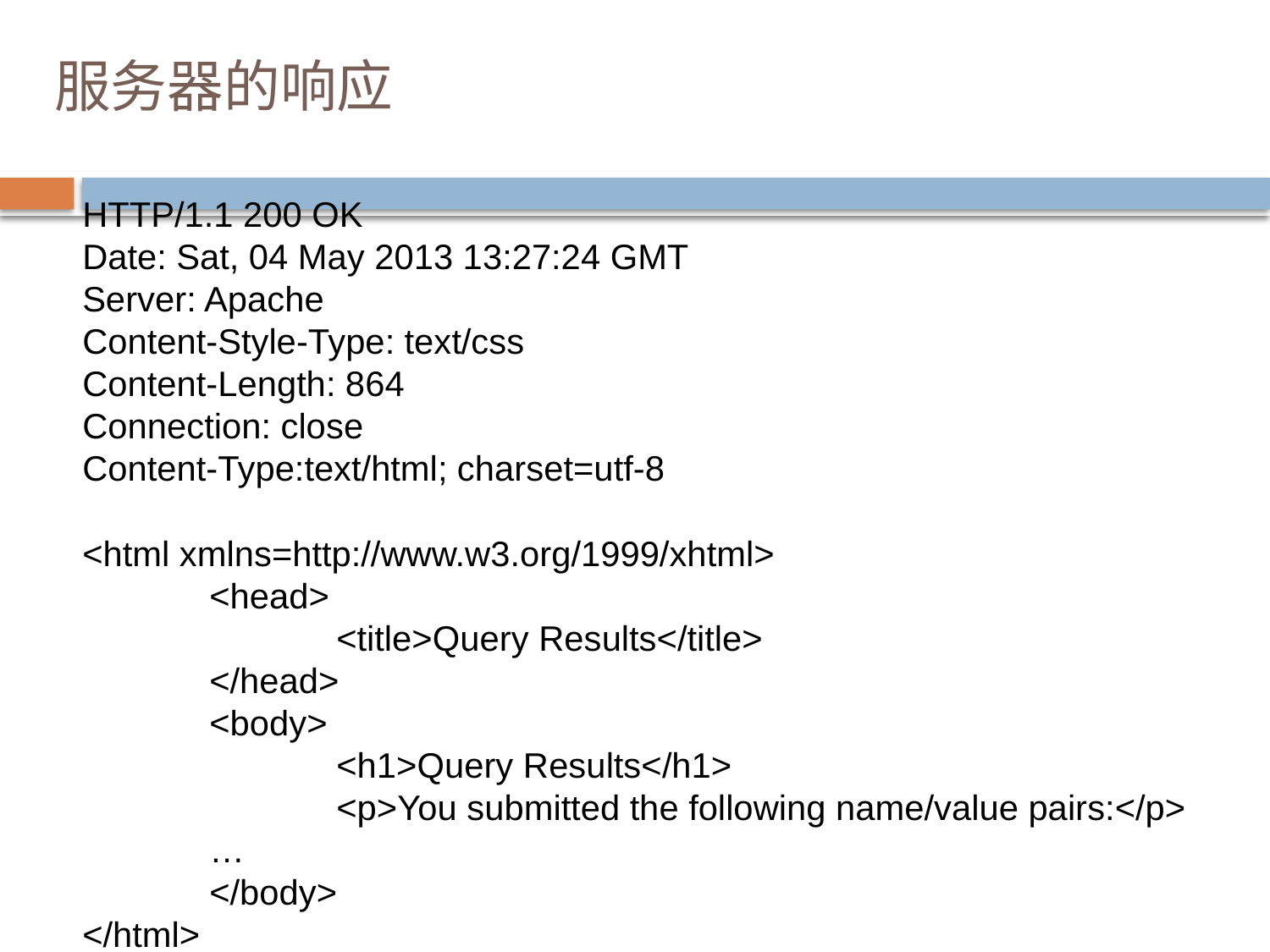

# 服务器的响应
HTTP/1.1 200 OK
Date: Sat, 04 May 2013 13:27:24 GMT
Server: Apache
Content-Style-Type: text/css
Content-Length: 864
Connection: close
Content-Type:text/html; charset=utf-8

<html xmlns=http://www.w3.org/1999/xhtml>
	<head>
		<title>Query Results</title>
	</head>
	<body>
		<h1>Query Results</h1>
		<p>You submitted the following name/value pairs:</p>
	…
	</body>
</html>